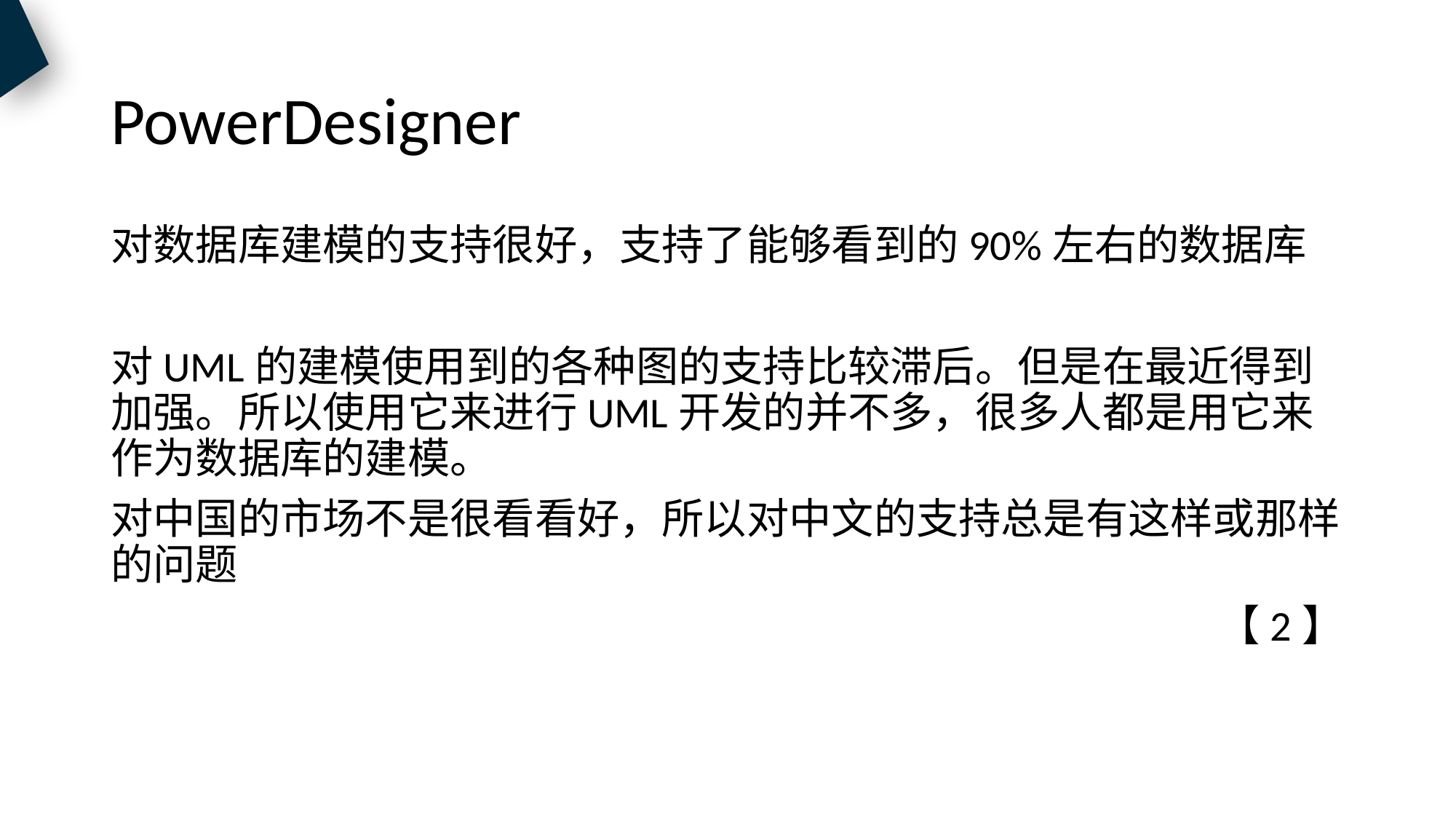

# PowerDesigner
对数据库建模的支持很好，支持了能够看到的90%左右的数据库

对UML的建模使用到的各种图的支持比较滞后。但是在最近得到加强。所以使用它来进行UML开发的并不多，很多人都是用它来作为数据库的建模。
对中国的市场不是很看看好，所以对中文的支持总是有这样或那样的问题
【2】